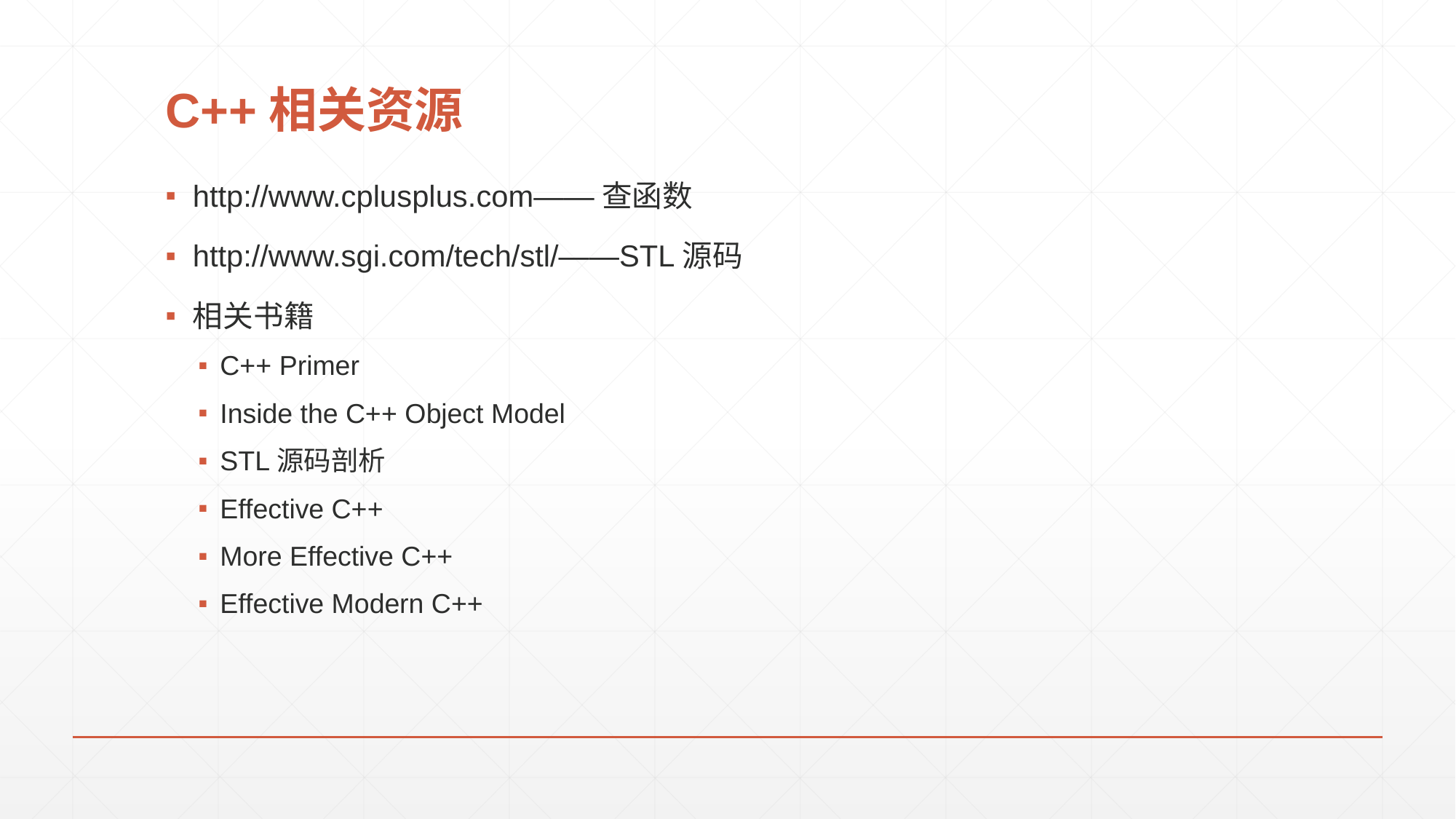

# C++相关资源
http://www.cplusplus.com——查函数
http://www.sgi.com/tech/stl/——STL源码
相关书籍
C++ Primer
Inside the C++ Object Model
STL源码剖析
Effective C++
More Effective C++
Effective Modern C++